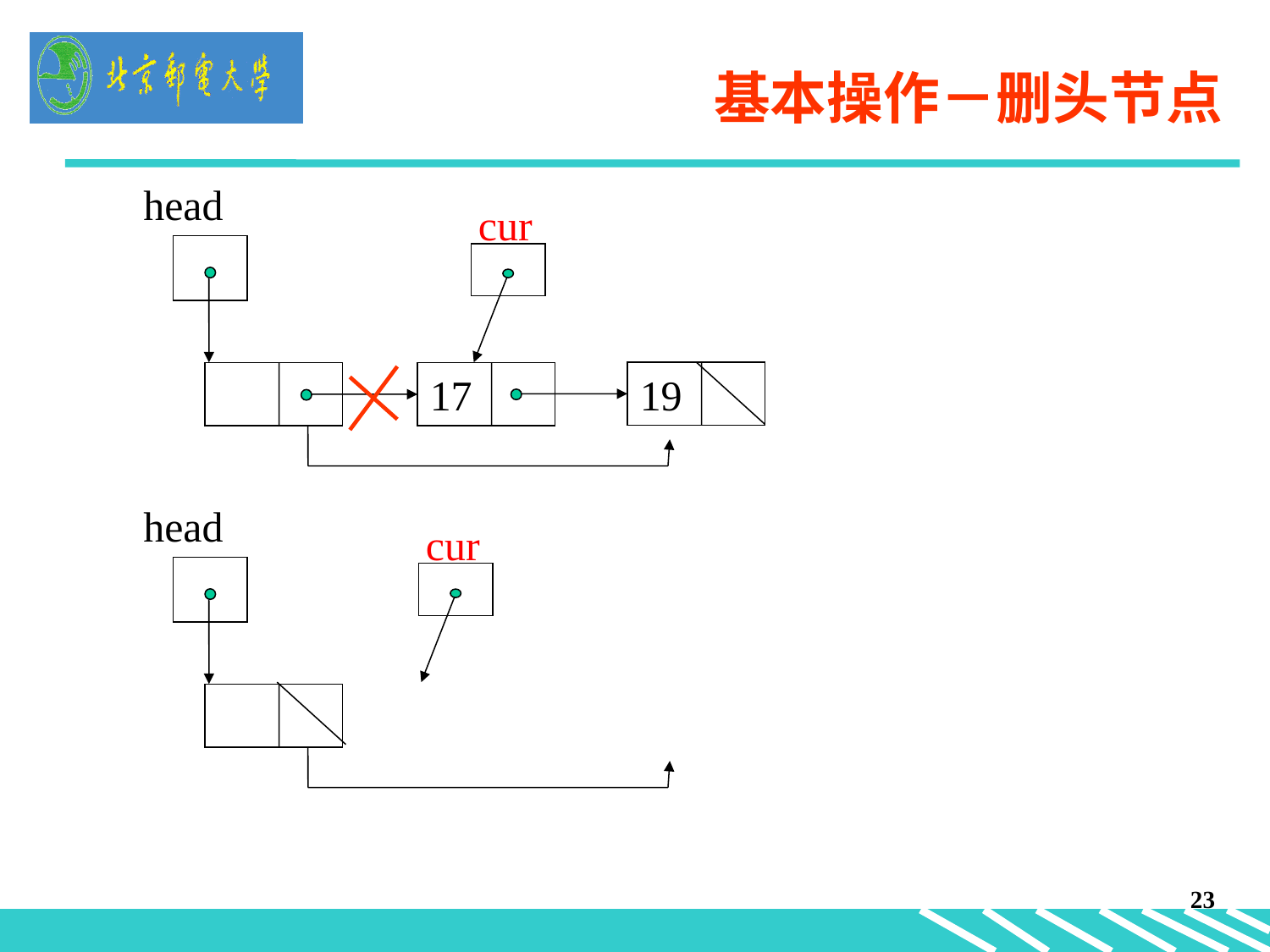

基本操作－删头节点
head

cur

19

17

head

cur

23